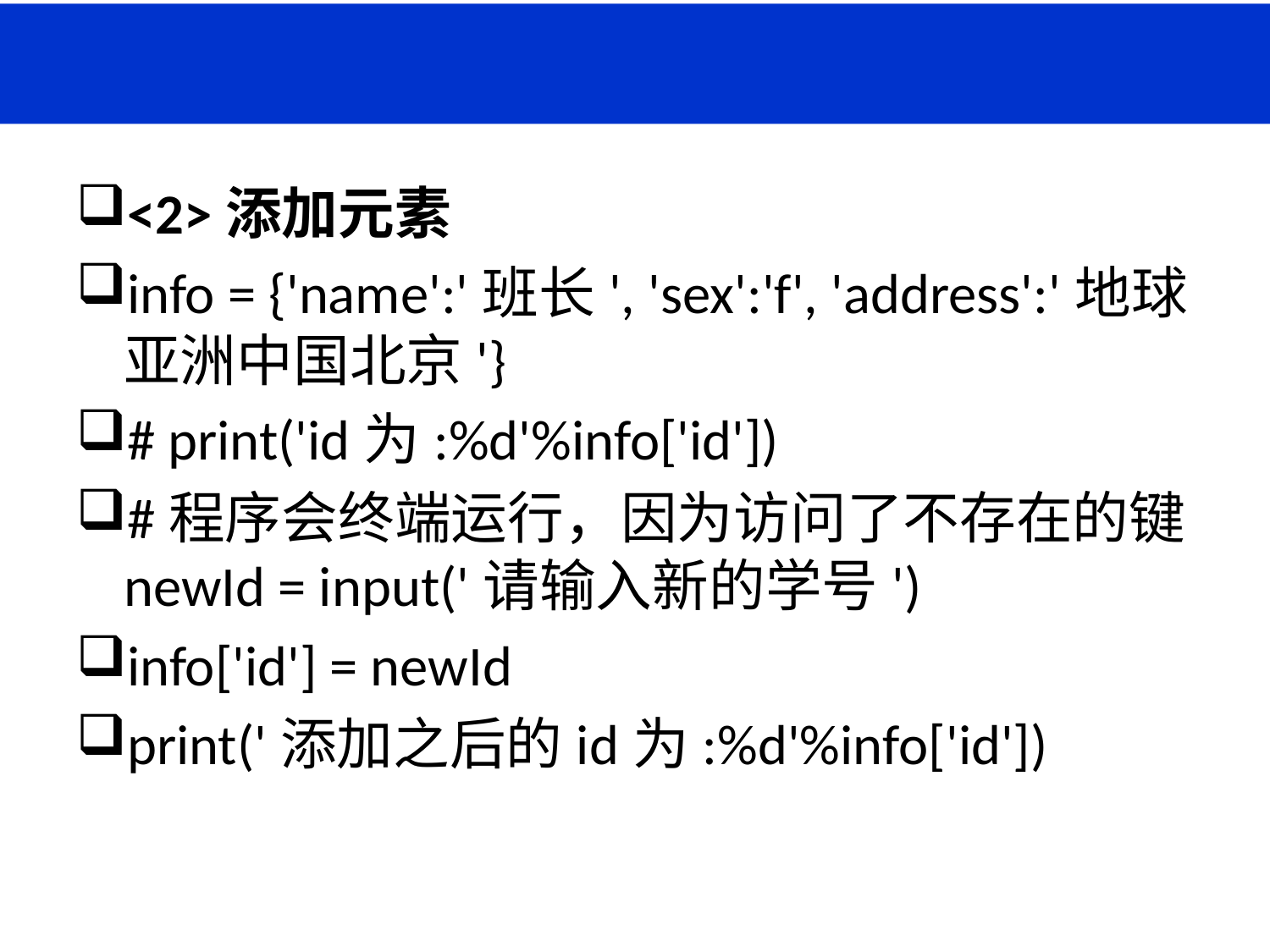

<2>添加元素
info = {'name':'班长', 'sex':'f', 'address':'地球亚洲中国北京'}
# print('id为:%d'%info['id'])
#程序会终端运行，因为访问了不存在的键 newId = input('请输入新的学号')
info['id'] = newId
print('添加之后的id为:%d'%info['id'])